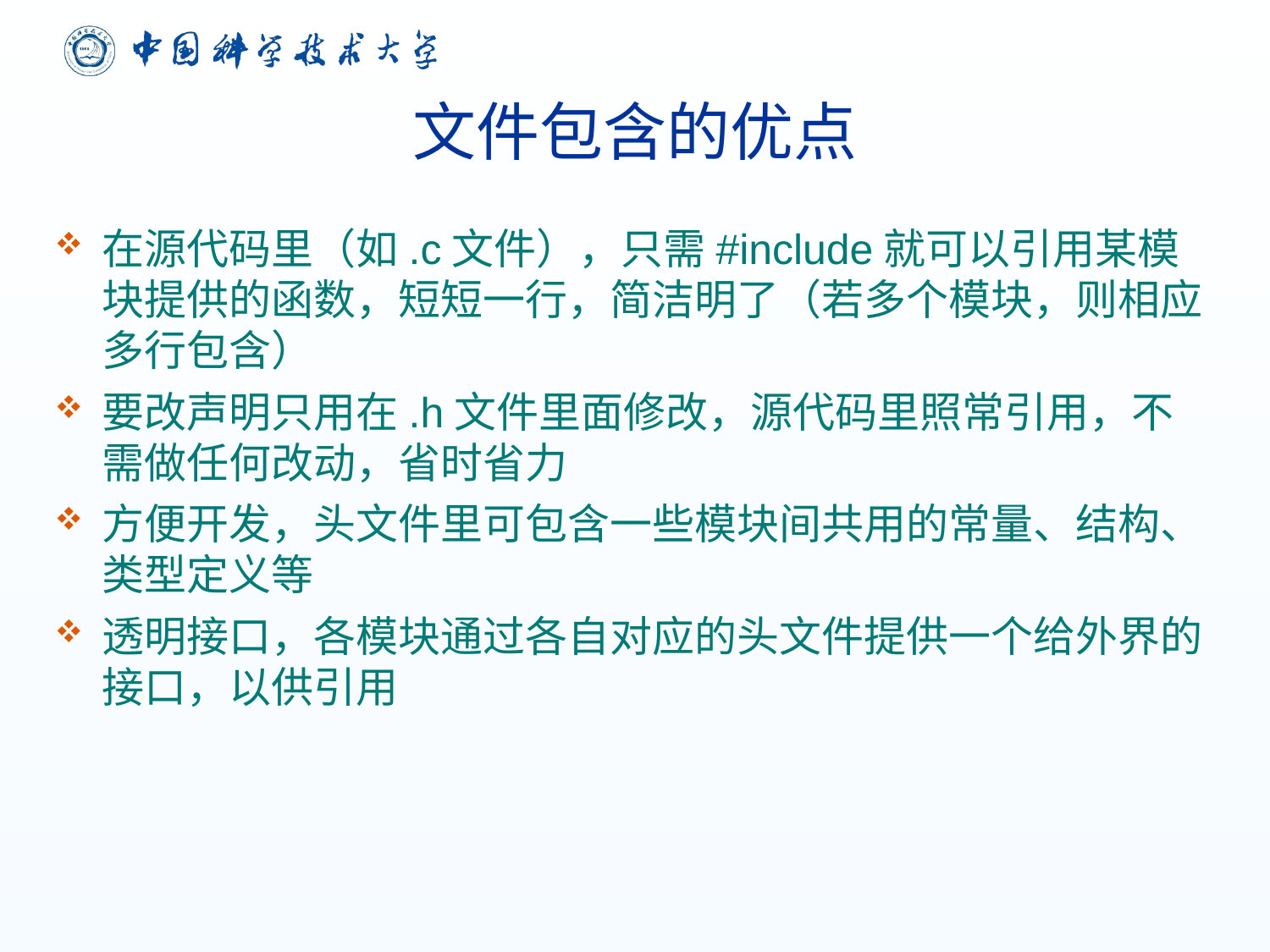

# 文件包含的优点
在源代码里（如.c文件），只需#include就可以引用某模块提供的函数，短短一行，简洁明了（若多个模块，则相应多行包含）
要改声明只用在.h文件里面修改，源代码里照常引用，不需做任何改动，省时省力
方便开发，头文件里可包含一些模块间共用的常量、结构、类型定义等
透明接口，各模块通过各自对应的头文件提供一个给外界的接口，以供引用